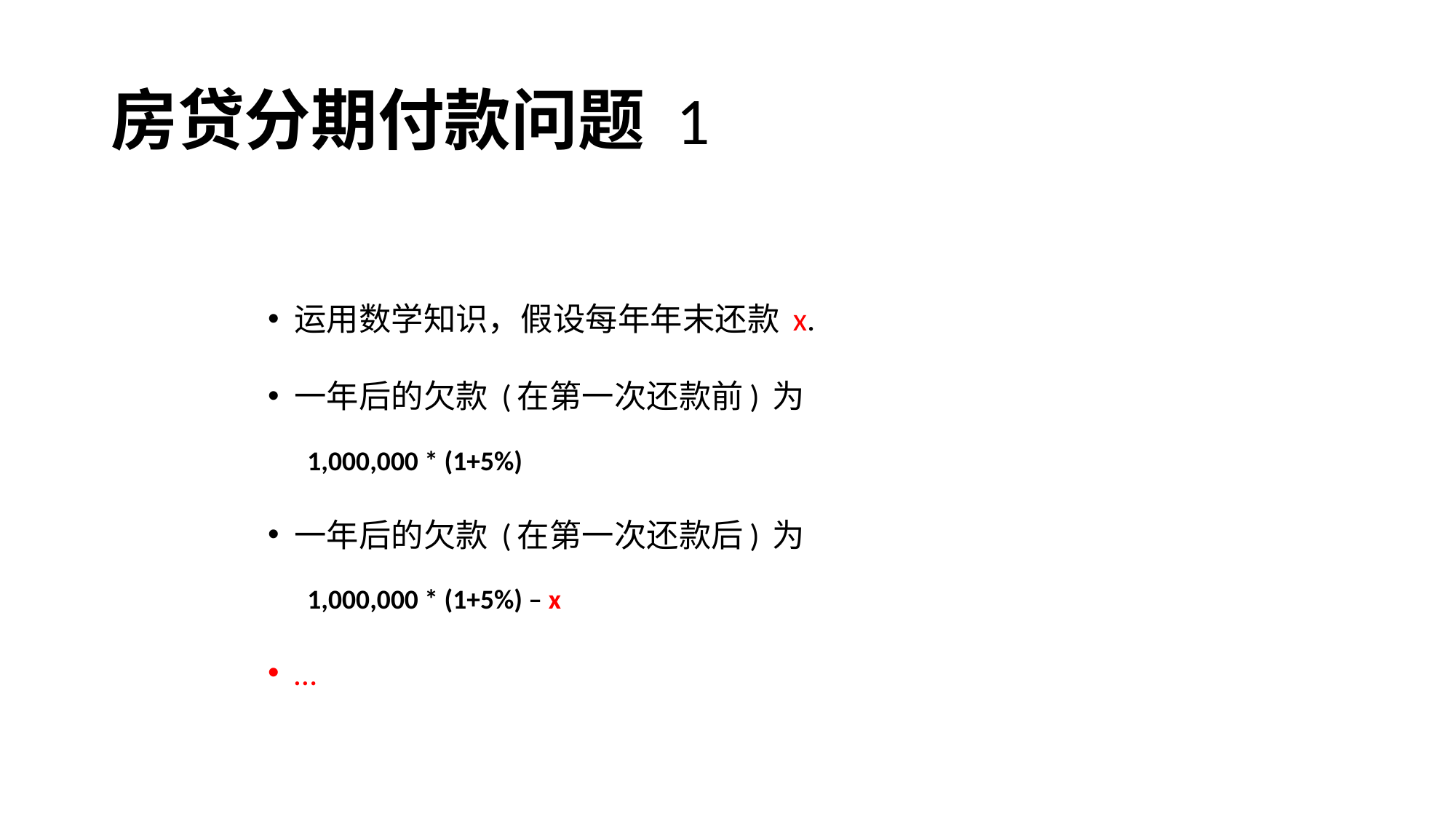

# 房贷分期付款问题 1
运用数学知识，假设每年年末还款 x.
一年后的欠款 (在第一次还款前) 为
1,000,000 * (1+5%)
一年后的欠款 (在第一次还款后) 为
1,000,000 * (1+5%) – x
…